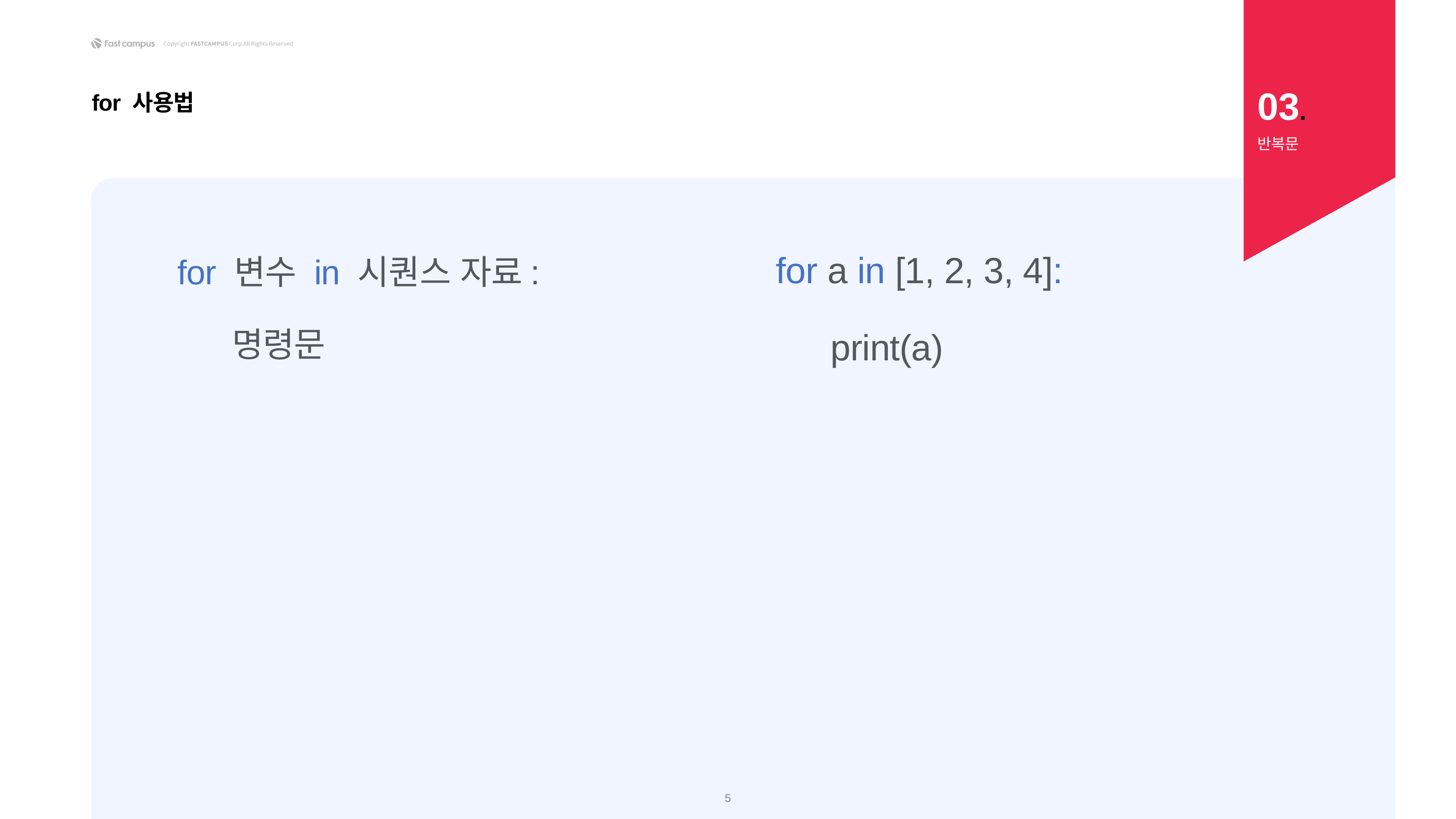

03.
for 사용법
반복문
for a in [1, 2, 3, 4]:
	print(a)
for 변수 in 시퀀스 자료:
	명령문
5